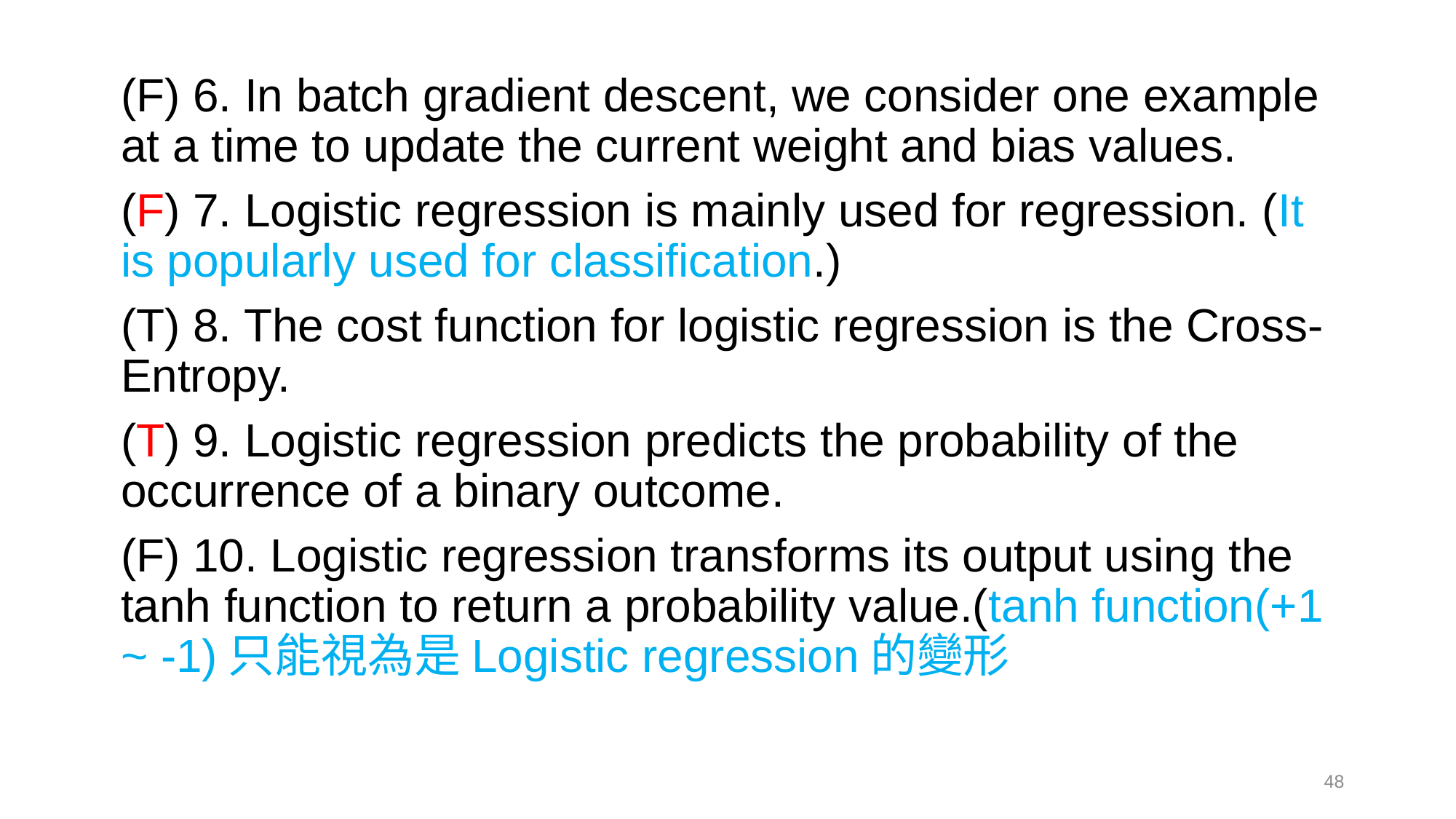

(F) 6. In batch gradient descent, we consider one example at a time to update the current weight and bias values.
(F) 7. Logistic regression is mainly used for regression. (It is popularly used for classification.)
(T) 8. The cost function for logistic regression is the Cross-Entropy.
(T) 9. Logistic regression predicts the probability of the occurrence of a binary outcome.
(F) 10. Logistic regression transforms its output using the tanh function to return a probability value.(tanh function(+1 ~ -1)只能視為是Logistic regression的變形
48